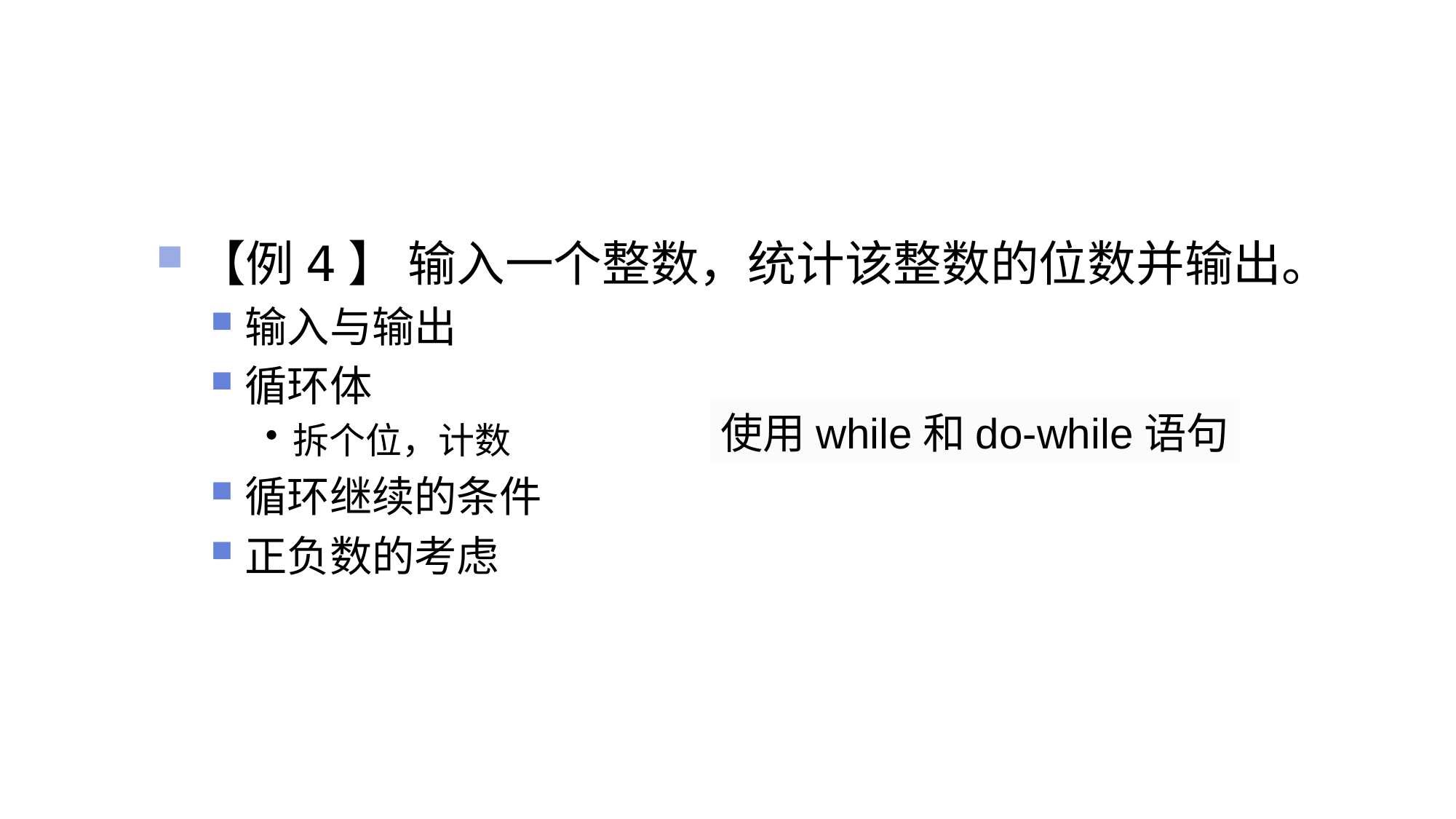

#
【例4】 输入一个整数，统计该整数的位数并输出。
输入与输出
循环体
拆个位，计数
循环继续的条件
正负数的考虑

使用while和do-while语句